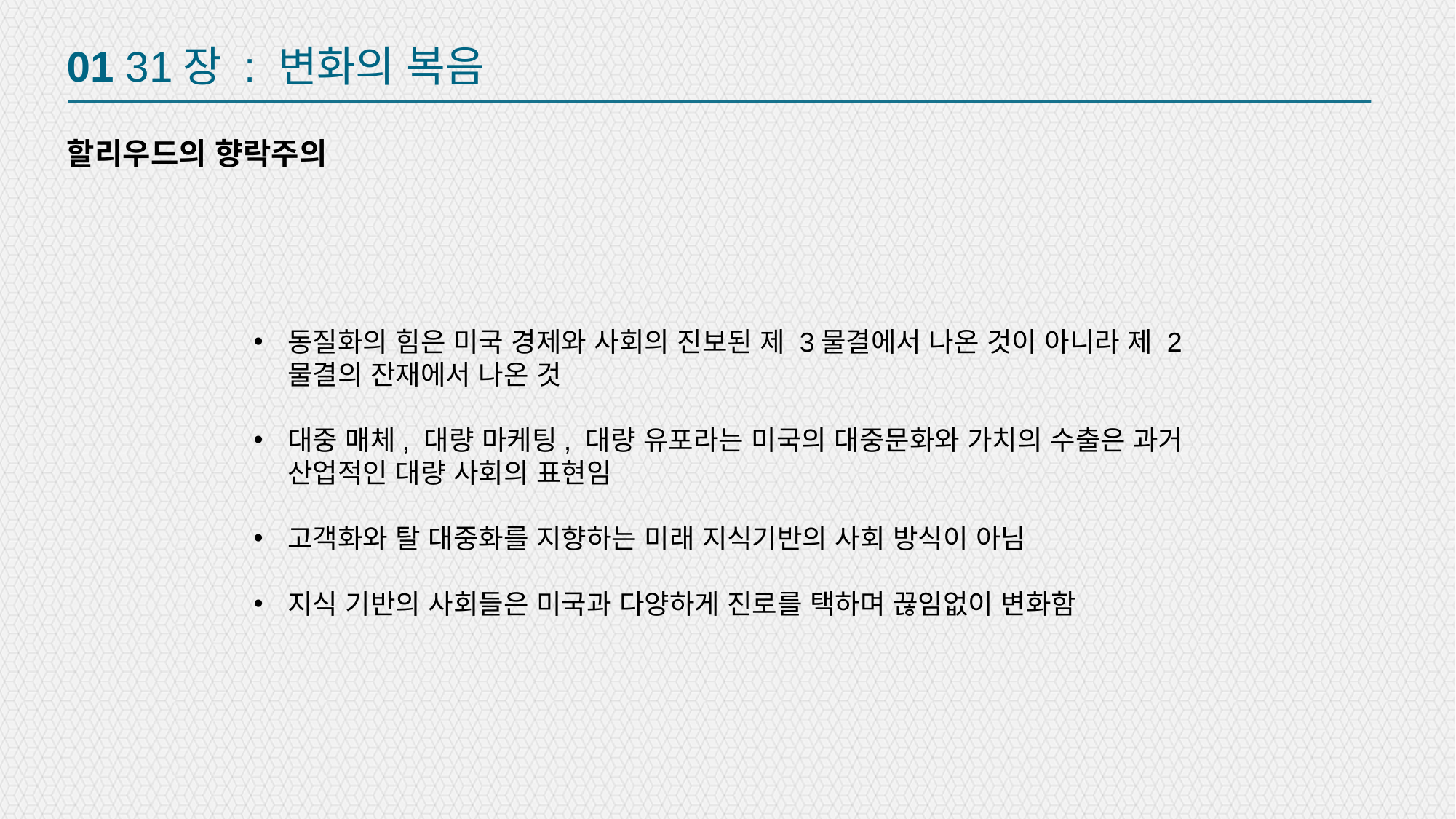

01 31장 : 변화의 복음

할리우드의 향락주의
동질화의 힘은 미국 경제와 사회의 진보된 제 3물결에서 나온 것이 아니라 제 2물결의 잔재에서 나온 것

대중 매체, 대량 마케팅, 대량 유포라는 미국의 대중문화와 가치의 수출은 과거 산업적인 대량 사회의 표현임

고객화와 탈 대중화를 지향하는 미래 지식기반의 사회 방식이 아님

지식 기반의 사회들은 미국과 다양하게 진로를 택하며 끊임없이 변화함